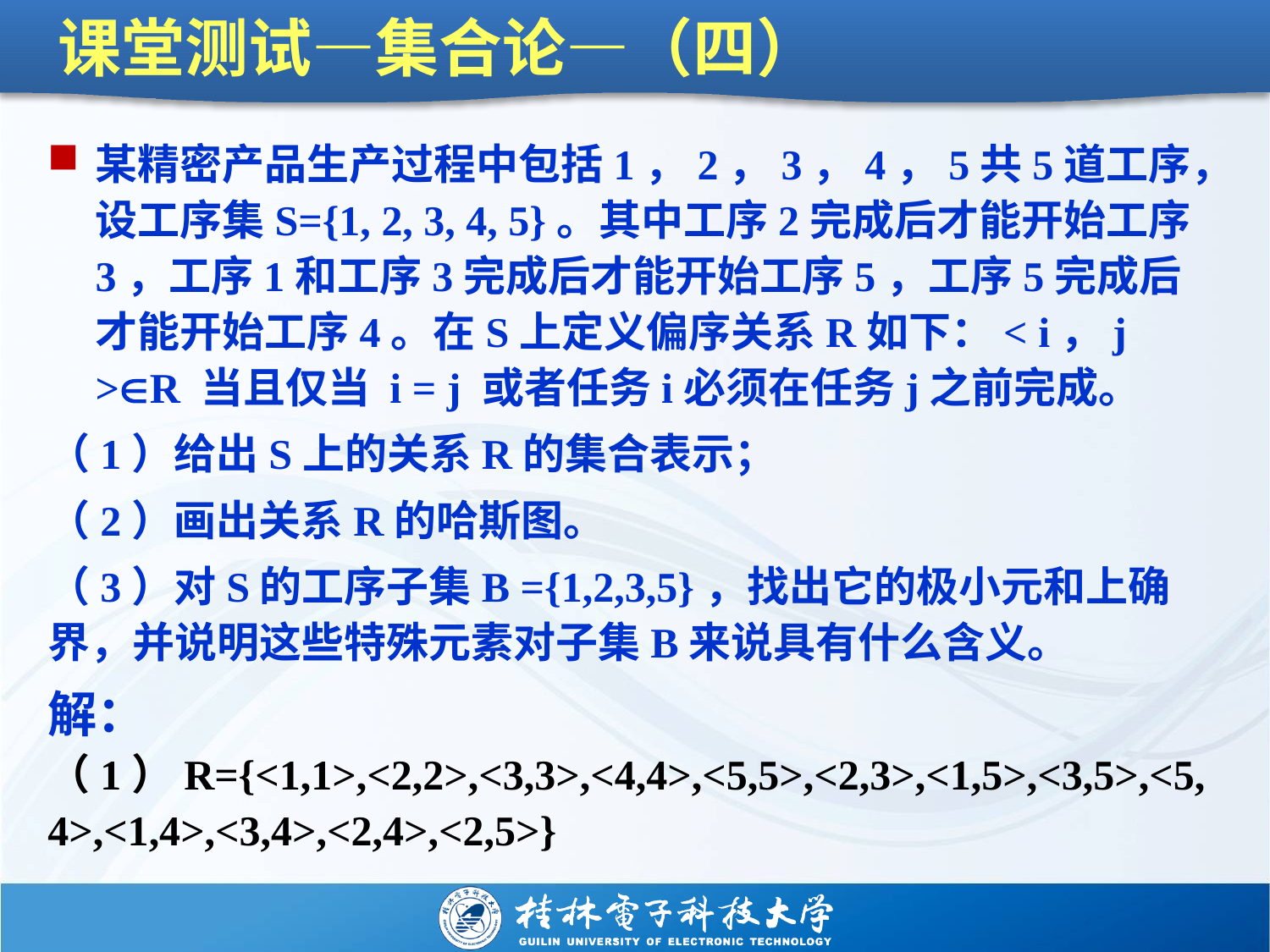

# 课堂测试—集合论—（四）
某精密产品生产过程中包括1，2，3，4，5共5道工序，设工序集S={1, 2, 3, 4, 5}。其中工序2完成后才能开始工序3，工序1和工序3完成后才能开始工序5，工序5完成后才能开始工序4。在S上定义偏序关系R如下：< i，j >∈R 当且仅当 i = j 或者任务i必须在任务j之前完成。
（1）给出S上的关系R的集合表示；
（2）画出关系R的哈斯图。
（3）对S的工序子集B ={1,2,3,5}，找出它的极小元和上确界，并说明这些特殊元素对子集B来说具有什么含义。
解：（1）R={<1,1>,<2,2>,<3,3>,<4,4>,<5,5>,<2,3>,<1,5>,<3,5>,<5,4>,<1,4>,<3,4>,<2,4>,<2,5>}

12